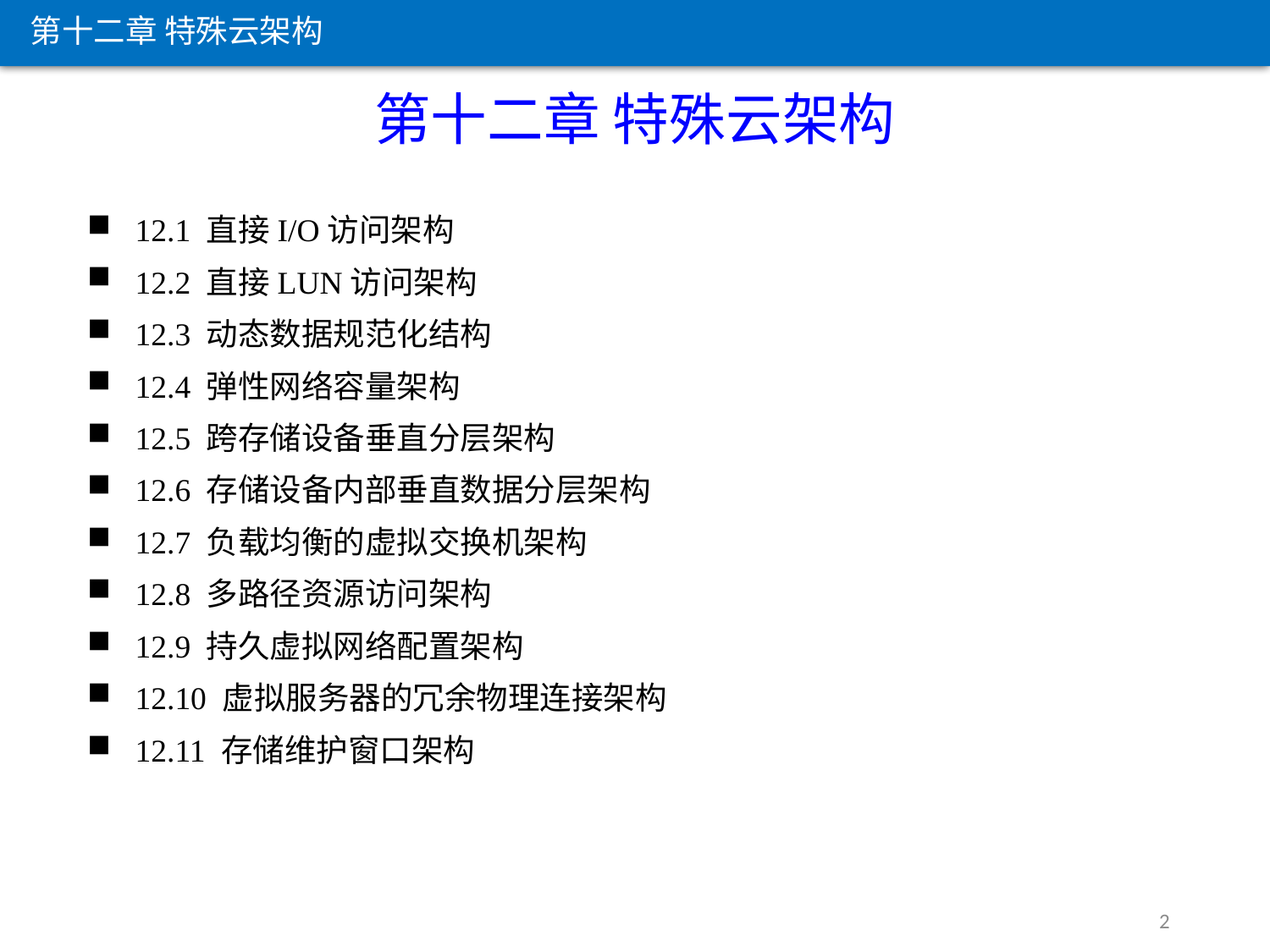

第十二章 特殊云架构
第十二章 特殊云架构
12.1 直接I/O访问架构
12.2 直接LUN访问架构
12.3 动态数据规范化结构
12.4 弹性网络容量架构
12.5 跨存储设备垂直分层架构
12.6 存储设备内部垂直数据分层架构
12.7 负载均衡的虚拟交换机架构
12.8 多路径资源访问架构
12.9 持久虚拟网络配置架构
12.10 虚拟服务器的冗余物理连接架构
12.11 存储维护窗口架构
2